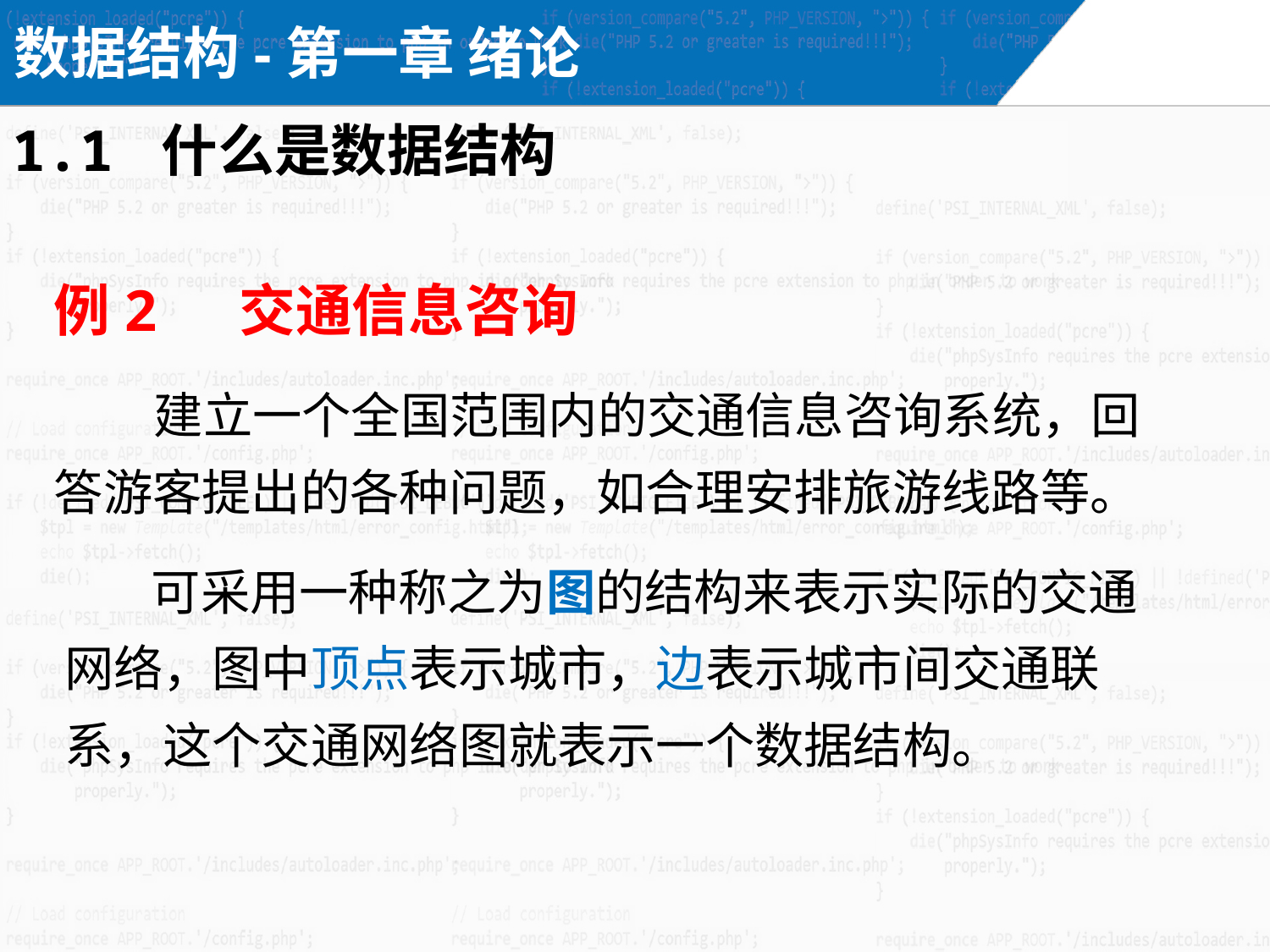

数据结构-第一章 绪论
1.1 什么是数据结构
例2  交通信息咨询
        建立一个全国范围内的交通信息咨询系统，回答游客提出的各种问题，如合理安排旅游线路等。
可采用一种称之为图的结构来表示实际的交通网络，图中顶点表示城市，边表示城市间交通联系，这个交通网络图就表示一个数据结构。